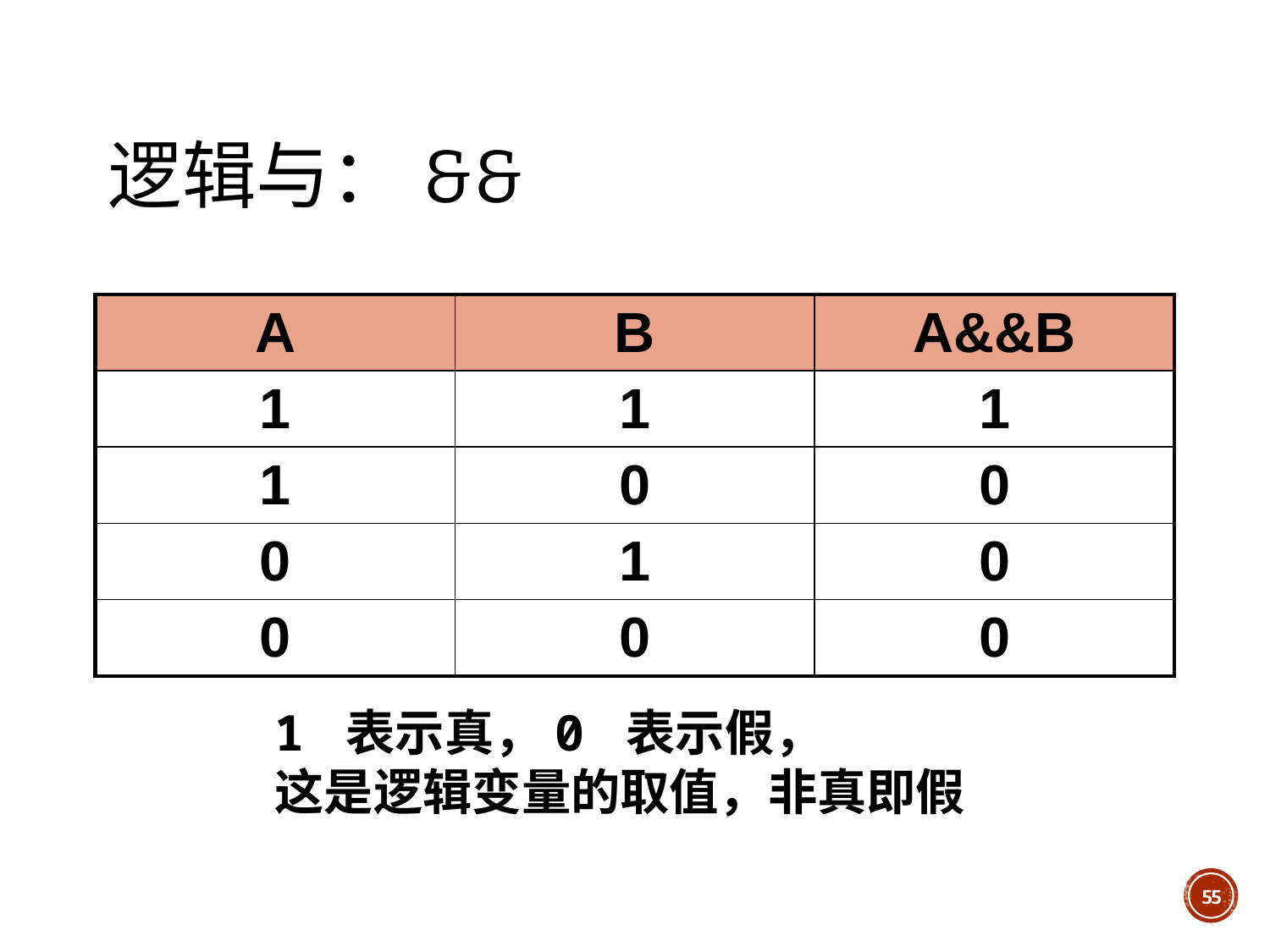

# 逻辑与：&&
| A | B | A&&B |
| --- | --- | --- |
| 1 | 1 | 1 |
| 1 | 0 | 0 |
| 0 | 1 | 0 |
| 0 | 0 | 0 |
	1 表示真，0 表示假，
这是逻辑变量的取值，非真即假
55